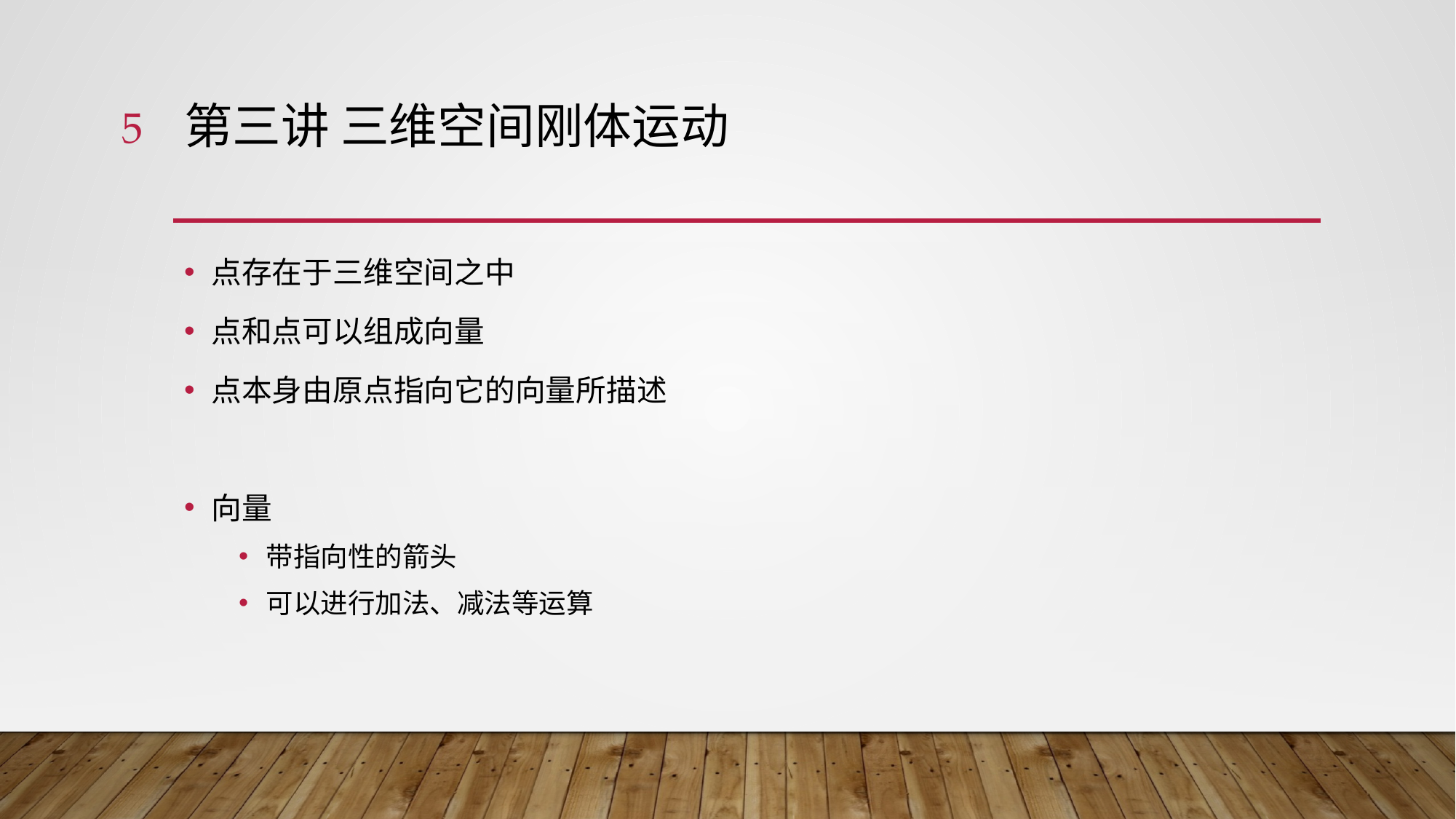

5
# 第三讲 三维空间刚体运动
点存在于三维空间之中
点和点可以组成向量
点本身由原点指向它的向量所描述

向量
带指向性的箭头
可以进行加法、减法等运算